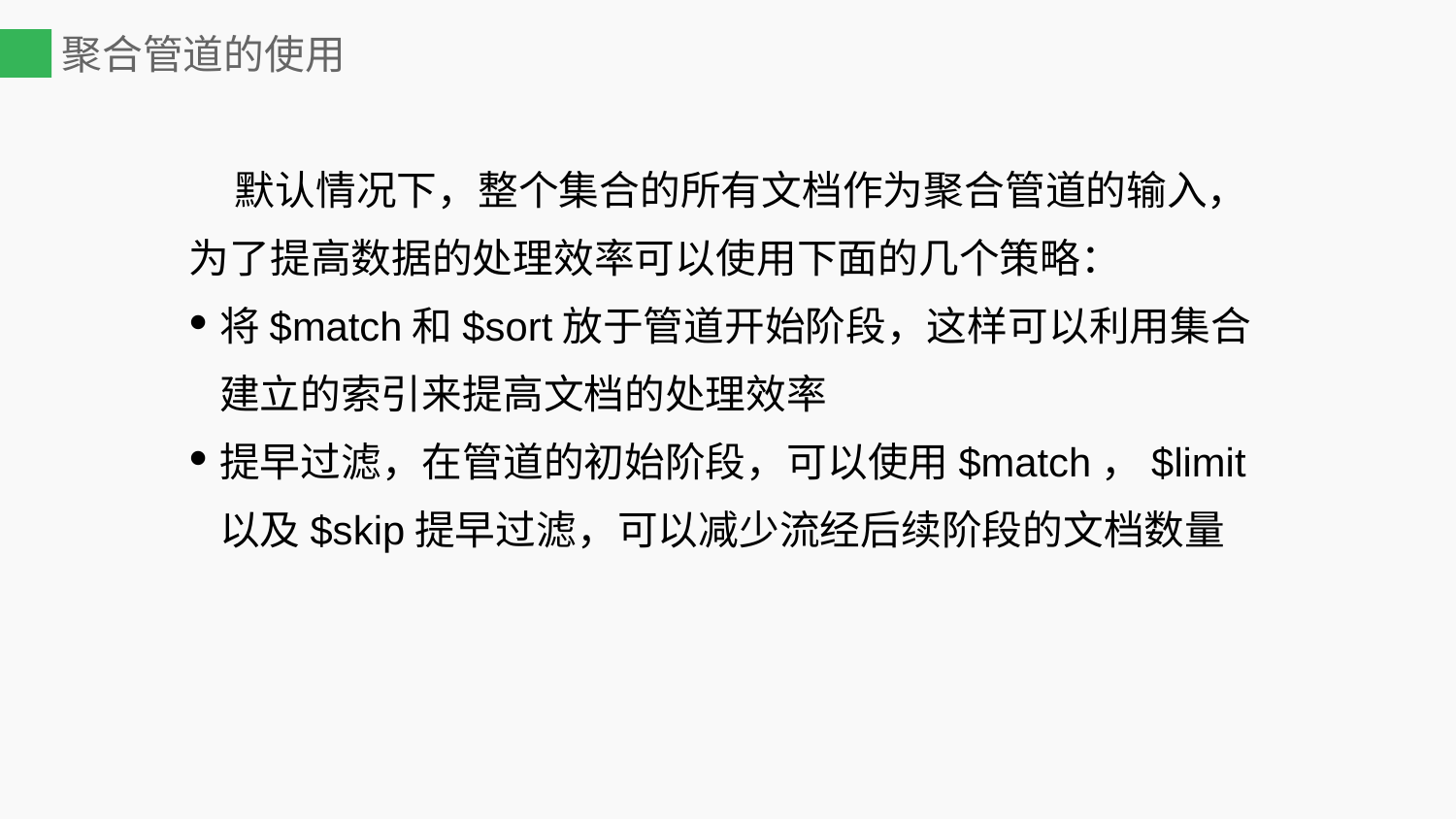

# 聚合管道的使用
    默认情况下，整个集合的所有文档作为聚合管道的输入，为了提高数据的处理效率可以使用下面的几个策略：
将$match和$sort放于管道开始阶段，这样可以利用集合建立的索引来提高文档的处理效率
提早过滤，在管道的初始阶段，可以使用$match，$limit以及$skip提早过滤，可以减少流经后续阶段的文档数量